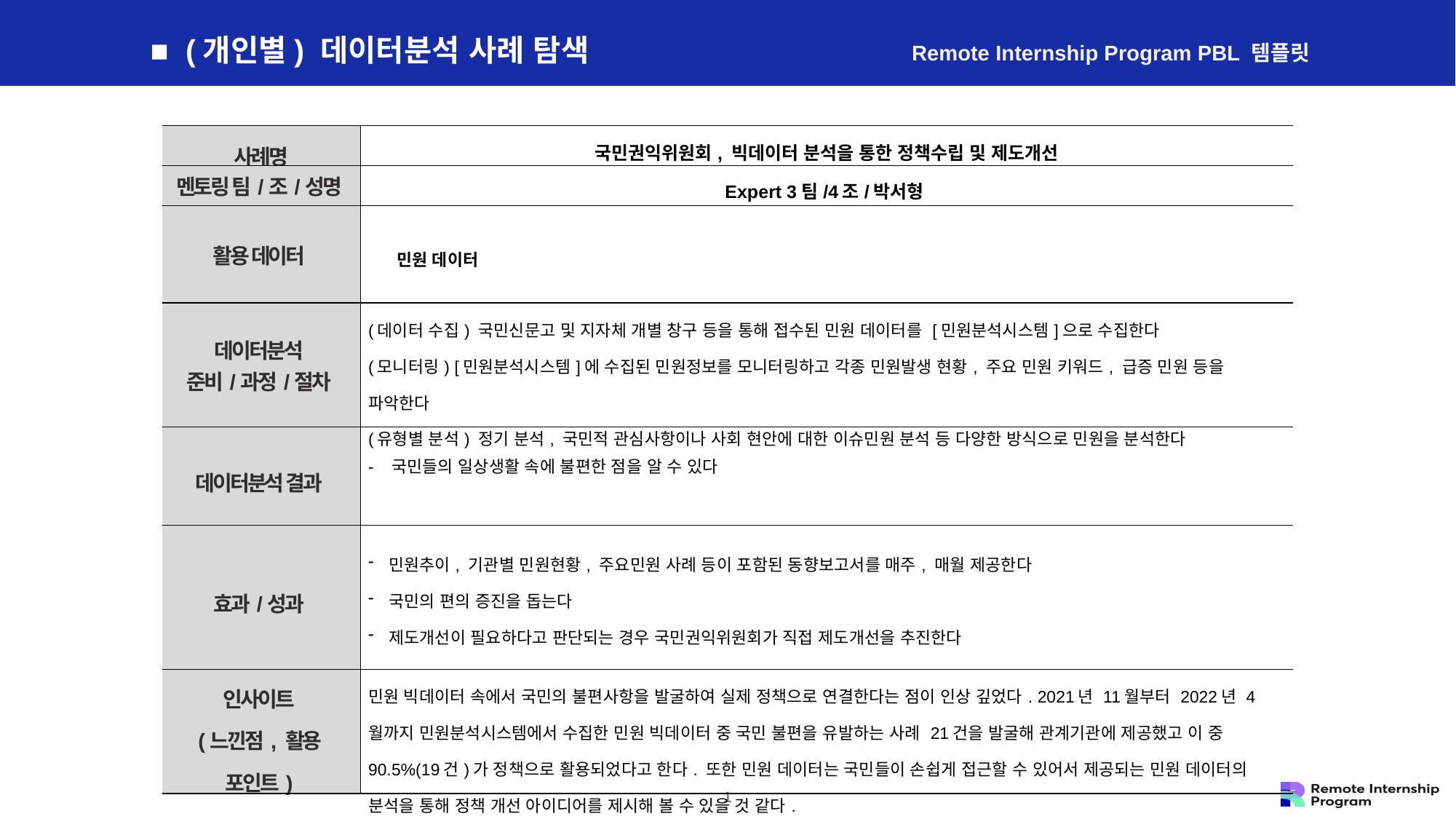

■  (개인별) 데이터분석 사례 탐색
Remote Internship Program PBL 템플릿
| 사례명 | 국민권익위원회, 빅데이터 분석을 통한 정책수립 및 제도개선 |
| --- | --- |
| 멘토링 팀/조/성명 | Expert 3팀/4조/박서형 |
| 활용 데이터 | 민원 데이터 |
| 데이터분석 준비/과정/절차 | (데이터 수집) 국민신문고 및 지자체 개별 창구 등을 통해 접수된 민원 데이터를 [민원분석시스템]으로 수집한다 (모니터링) [민원분석시스템]에 수집된 민원정보를 모니터링하고 각종 민원발생 현황, 주요 민원 키워드, 급증 민원 등을 파악한다 (유형별 분석) 정기 분석, 국민적 관심사항이나 사회 현안에 대한 이슈민원 분석 등 다양한 방식으로 민원을 분석한다 |
| 데이터분석 결과 | - 국민들의 일상생활 속에 불편한 점을 알 수 있다 |
| 효과/성과 | 민원추이, 기관별 민원현황, 주요민원 사례 등이 포함된 동향보고서를 매주, 매월 제공한다 국민의 편의 증진을 돕는다 제도개선이 필요하다고 판단되는 경우 국민권익위원회가 직접 제도개선을 추진한다 |
| 인사이트 (느낀점, 활용 포인트) | 민원 빅데이터 속에서 국민의 불편사항을 발굴하여 실제 정책으로 연결한다는 점이 인상 깊었다. 2021년 11월부터 2022년 4월까지 민원분석시스템에서 수집한 민원 빅데이터 중 국민 불편을 유발하는 사례 21건을 발굴해 관계기관에 제공했고 이 중 90.5%(19건)가 정책으로 활용되었다고 한다. 또한 민원 데이터는 국민들이 손쉽게 접근할 수 있어서 제공되는 민원 데이터의 분석을 통해 정책 개선 아이디어를 제시해 볼 수 있을 것 같다. |